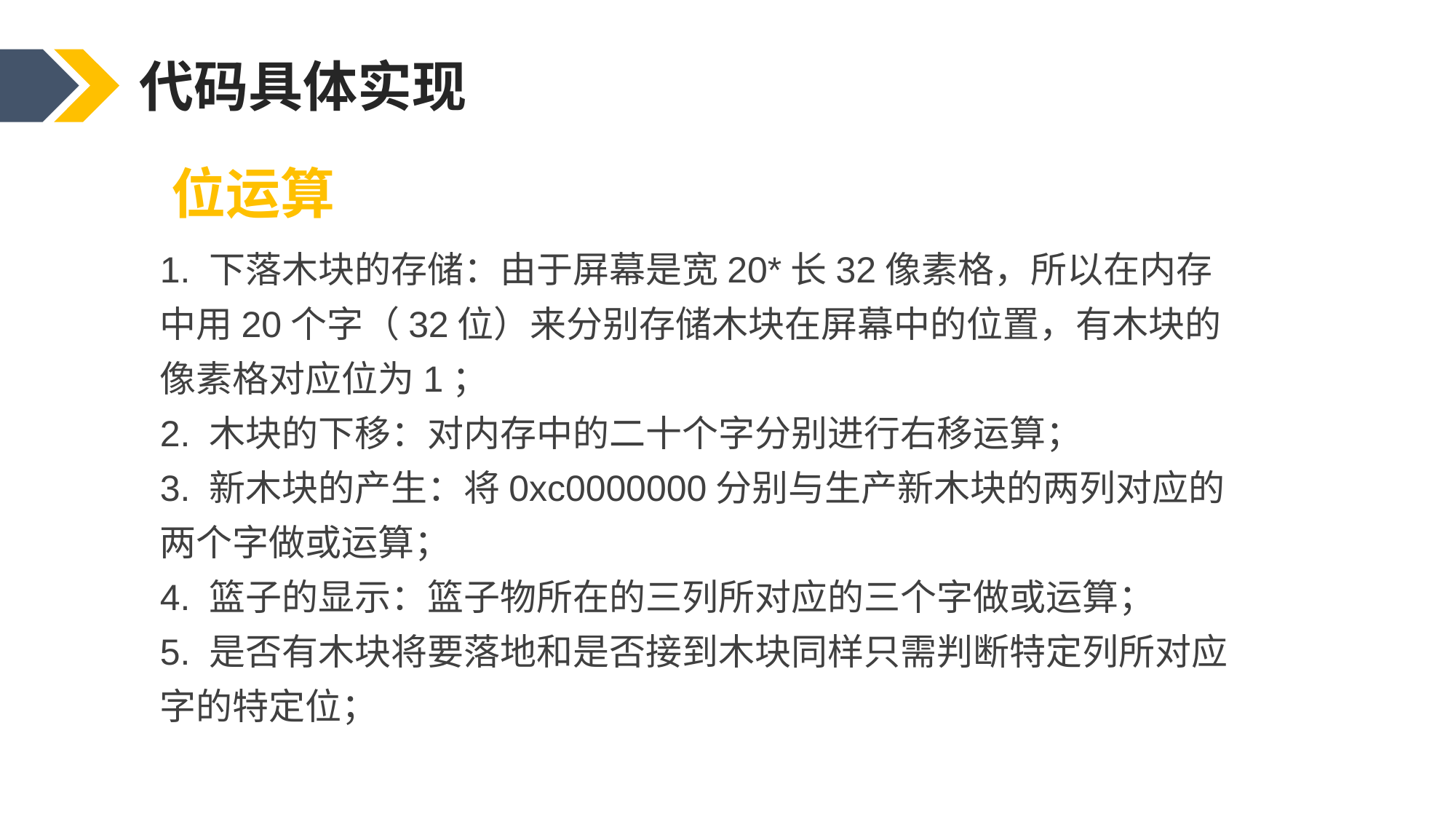

代码具体实现

位运算
1. 下落木块的存储：由于屏幕是宽20*长32像素格，所以在内存中用20个字（32位）来分别存储木块在屏幕中的位置，有木块的像素格对应位为1；
2. 木块的下移：对内存中的二十个字分别进行右移运算；
3. 新木块的产生：将0xc0000000分别与生产新木块的两列对应的两个字做或运算；
4. 篮子的显示：篮子物所在的三列所对应的三个字做或运算；
5. 是否有木块将要落地和是否接到木块同样只需判断特定列所对应字的特定位；